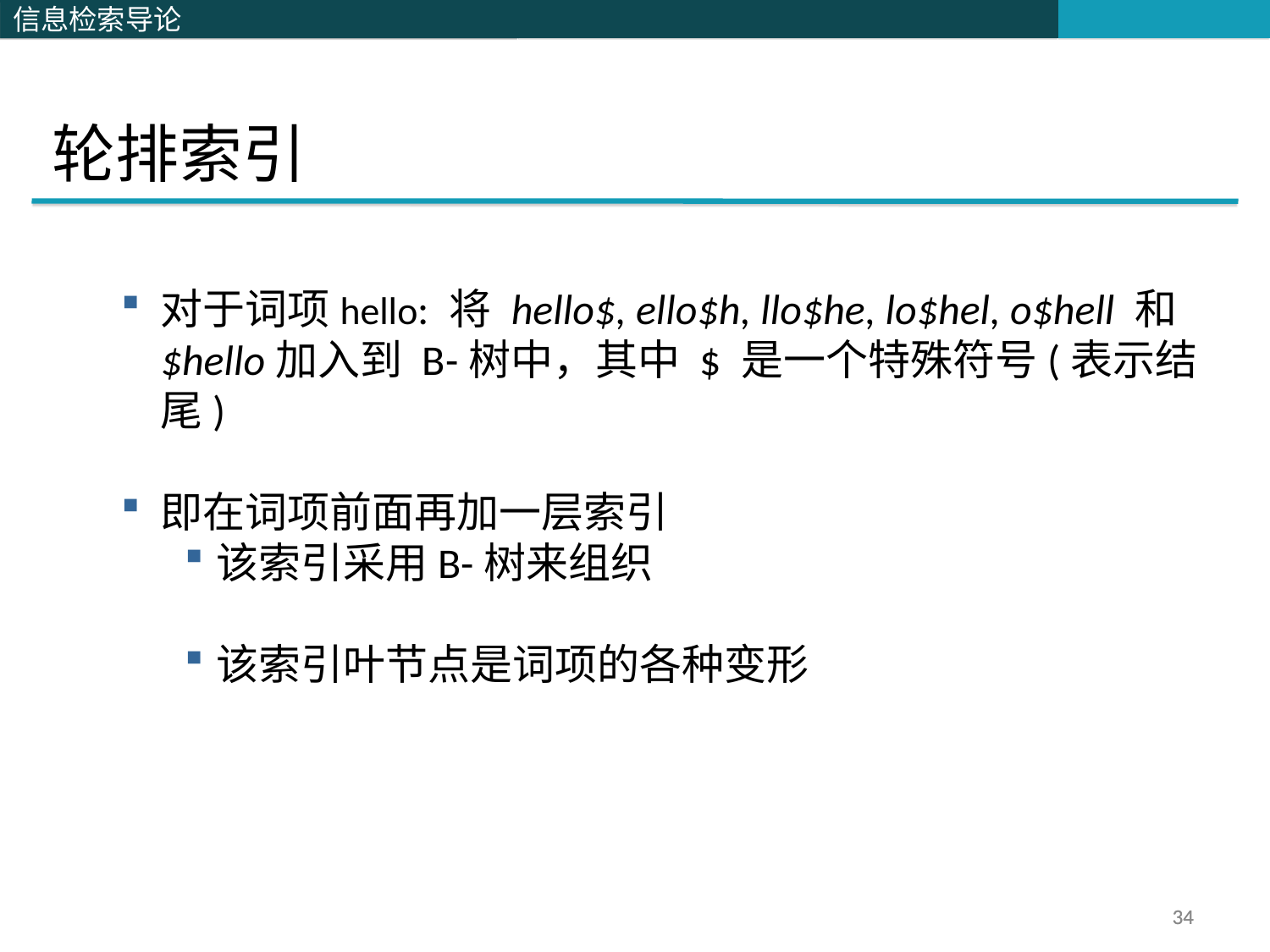

轮排索引
对于词项hello: 将 hello$, ello$h, llo$he, lo$hel, o$hell 和$hello加入到 B-树中，其中 $ 是一个特殊符号(表示结尾)

即在词项前面再加一层索引
该索引采用B-树来组织

该索引叶节点是词项的各种变形
34
34